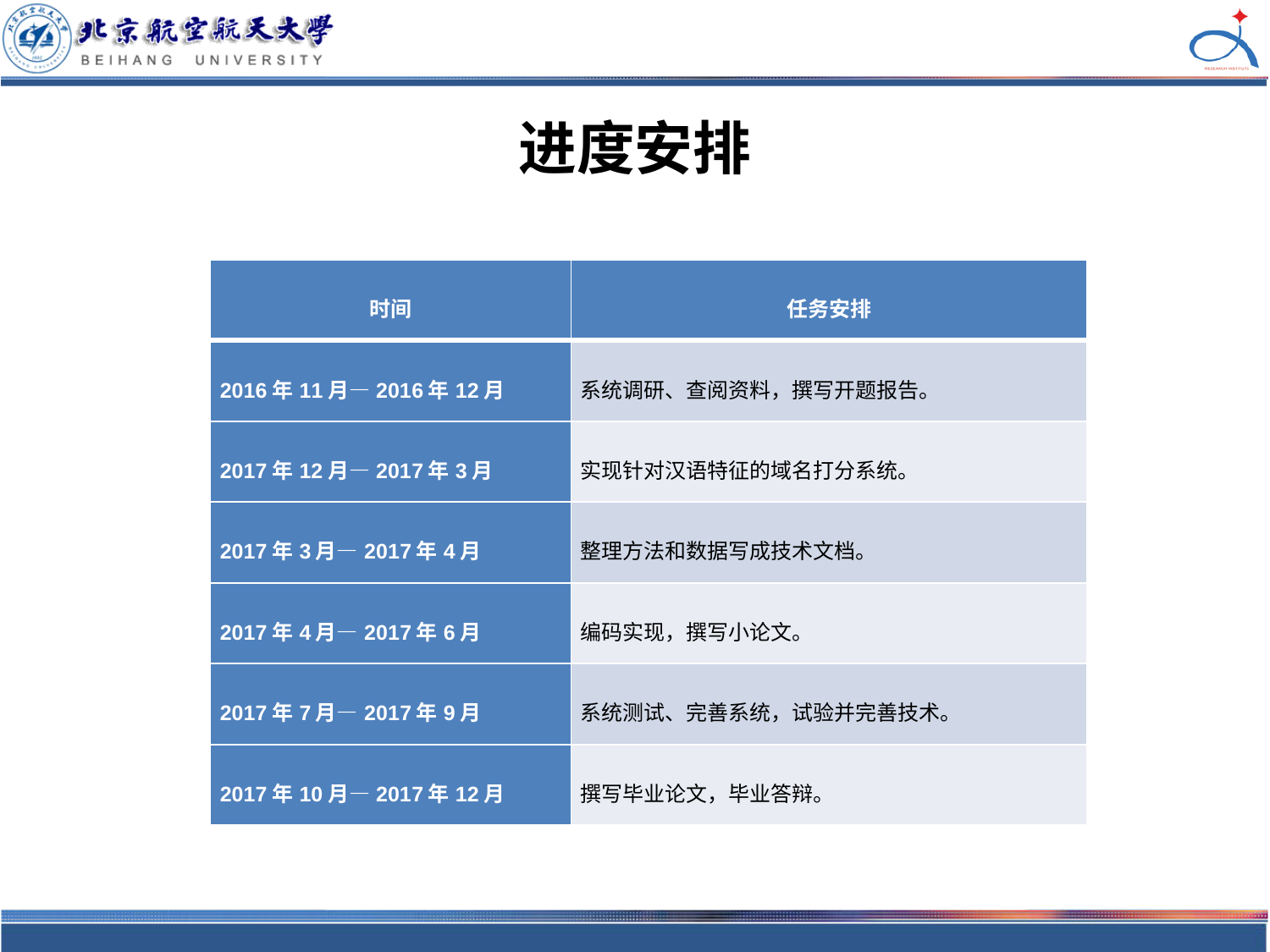

# 进度安排
| 时间 | 任务安排 |
| --- | --- |
| 2016年11月—2016年12月 | 系统调研、查阅资料，撰写开题报告。 |
| 2017年12月—2017年3月 | 实现针对汉语特征的域名打分系统。 |
| 2017年3月—2017年4月 | 整理方法和数据写成技术文档。 |
| 2017年4月—2017年6月 | 编码实现，撰写小论文。 |
| 2017年7月—2017年9月 | 系统测试、完善系统，试验并完善技术。 |
| 2017年10月—2017年12月 | 撰写毕业论文，毕业答辩。 |